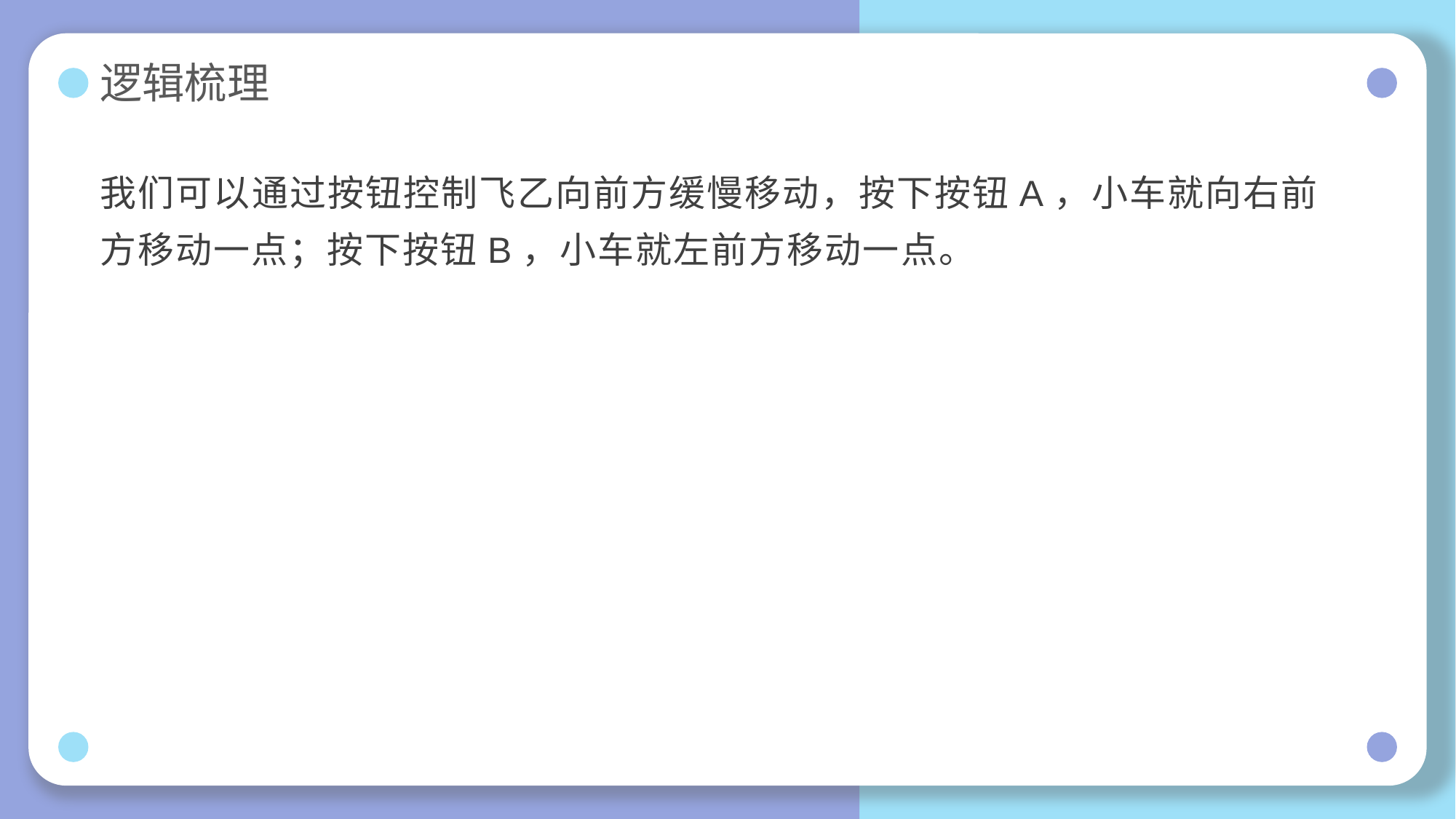

# 逻辑梳理
我们可以通过按钮控制飞乙向前方缓慢移动，按下按钮A，小车就向右前方移动一点；按下按钮B，小车就左前方移动一点。